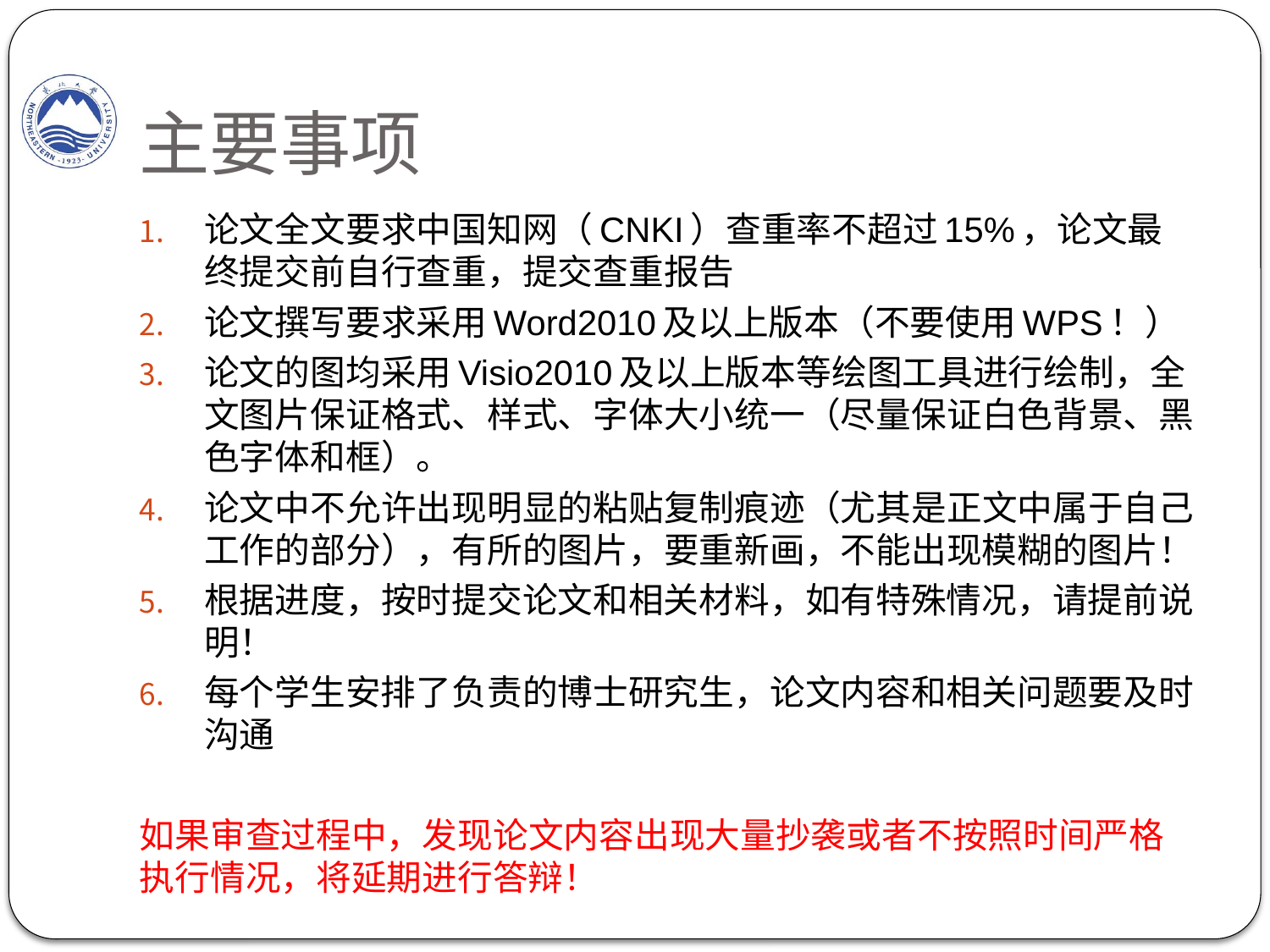

# 主要事项
论文全文要求中国知网（CNKI）查重率不超过15%，论文最终提交前自行查重，提交查重报告
论文撰写要求采用Word2010及以上版本（不要使用WPS！）
论文的图均采用Visio2010及以上版本等绘图工具进行绘制，全文图片保证格式、样式、字体大小统一（尽量保证白色背景、黑色字体和框）。
论文中不允许出现明显的粘贴复制痕迹（尤其是正文中属于自己工作的部分），有所的图片，要重新画，不能出现模糊的图片！
根据进度，按时提交论文和相关材料，如有特殊情况，请提前说明！
每个学生安排了负责的博士研究生，论文内容和相关问题要及时沟通

如果审查过程中，发现论文内容出现大量抄袭或者不按照时间严格执行情况，将延期进行答辩！